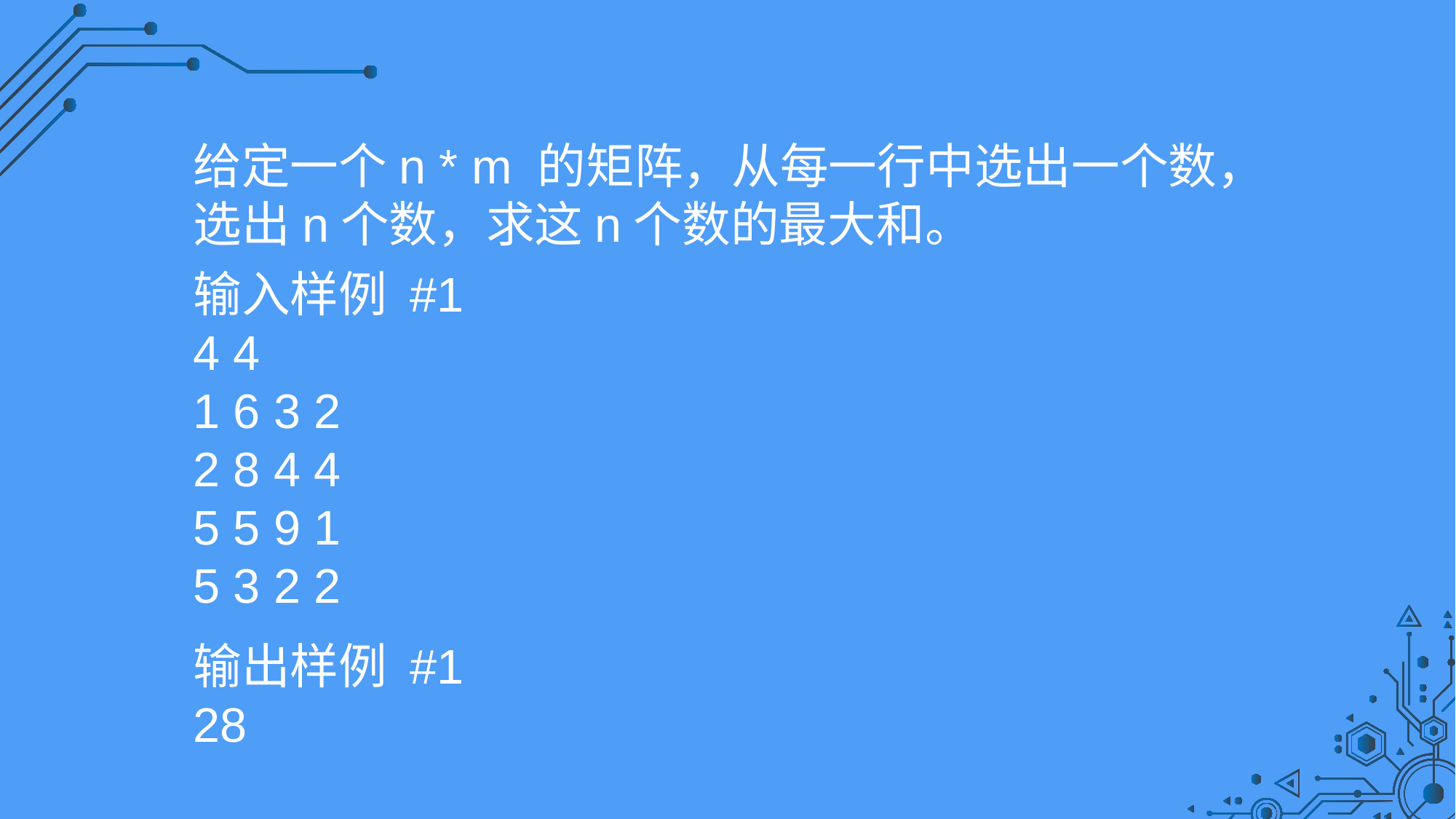

给定一个n * m 的矩阵，从每一行中选出一个数，选出n个数，求这n个数的最大和。
输入样例 #1
4 4
1 6 3 2
2 8 4 4
5 5 9 1
5 3 2 2
输出样例 #1
28